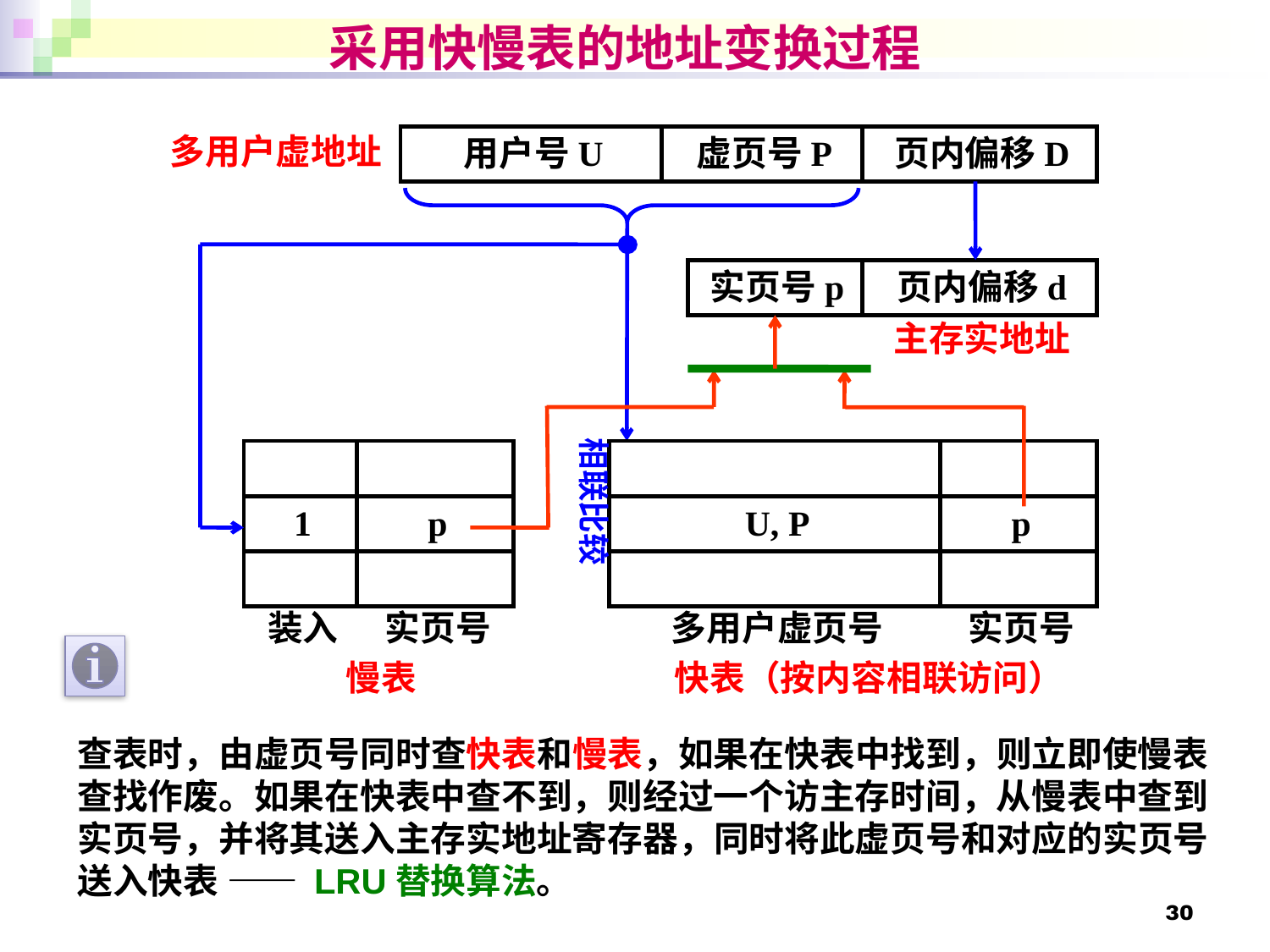

采用快慢表的地址变换过程
多用户虚地址
用户号U
虚页号P
页内偏移D

实页号p
页内偏移d

主存实地址

相联比较

1
p
U, P
p

装入
实页号
多用户虚页号
实页号

慢表
快表（按内容相联访问）
查表时，由虚页号同时查快表和慢表，如果在快表中找到，则立即使慢表查找作废。如果在快表中查不到，则经过一个访主存时间，从慢表中查到实页号，并将其送入主存实地址寄存器，同时将此虚页号和对应的实页号送入快表 —— LRU替换算法。
30